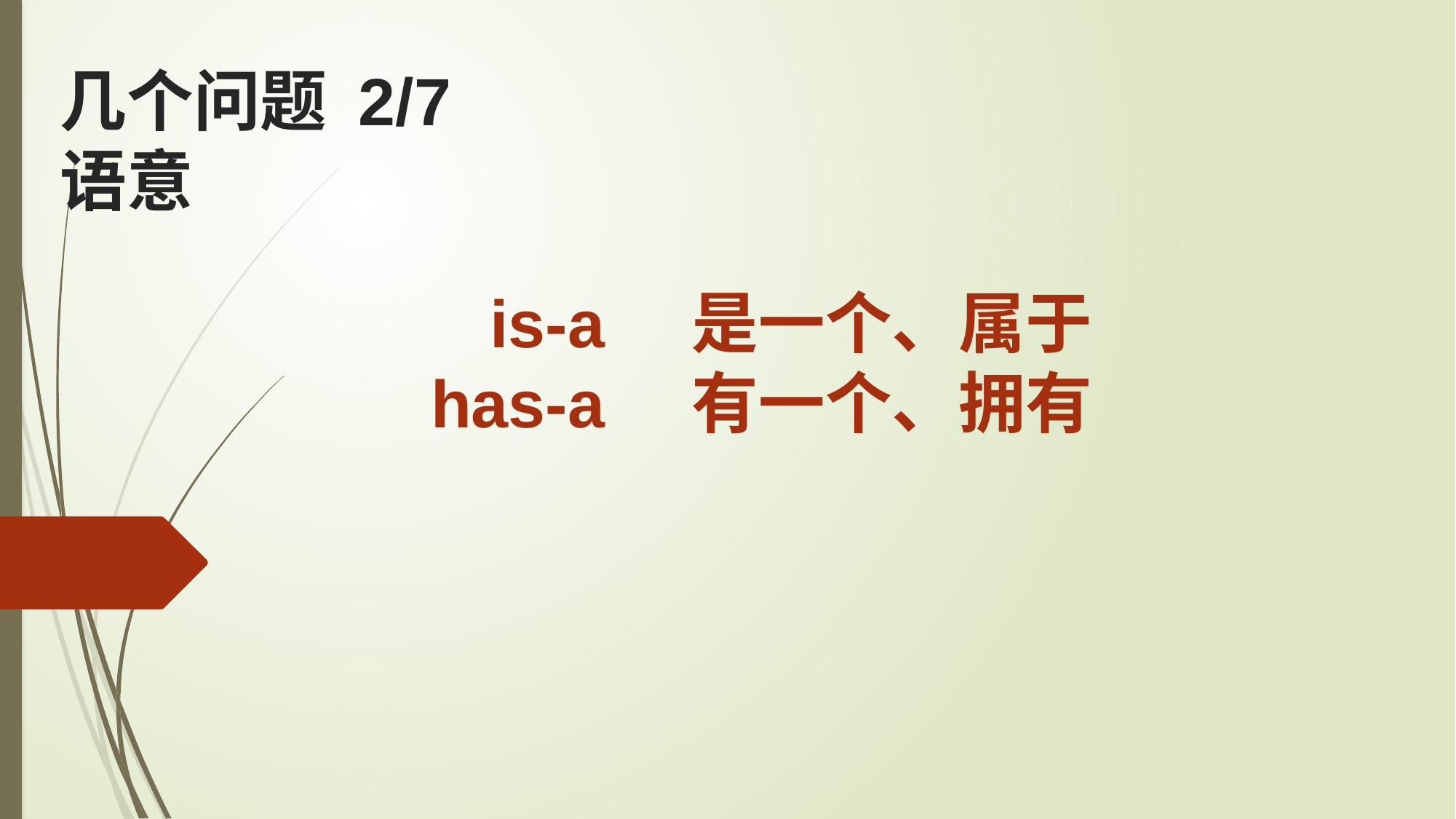

几个问题 2/7
语意
is-a
has-a
是一个、属于
有一个、拥有